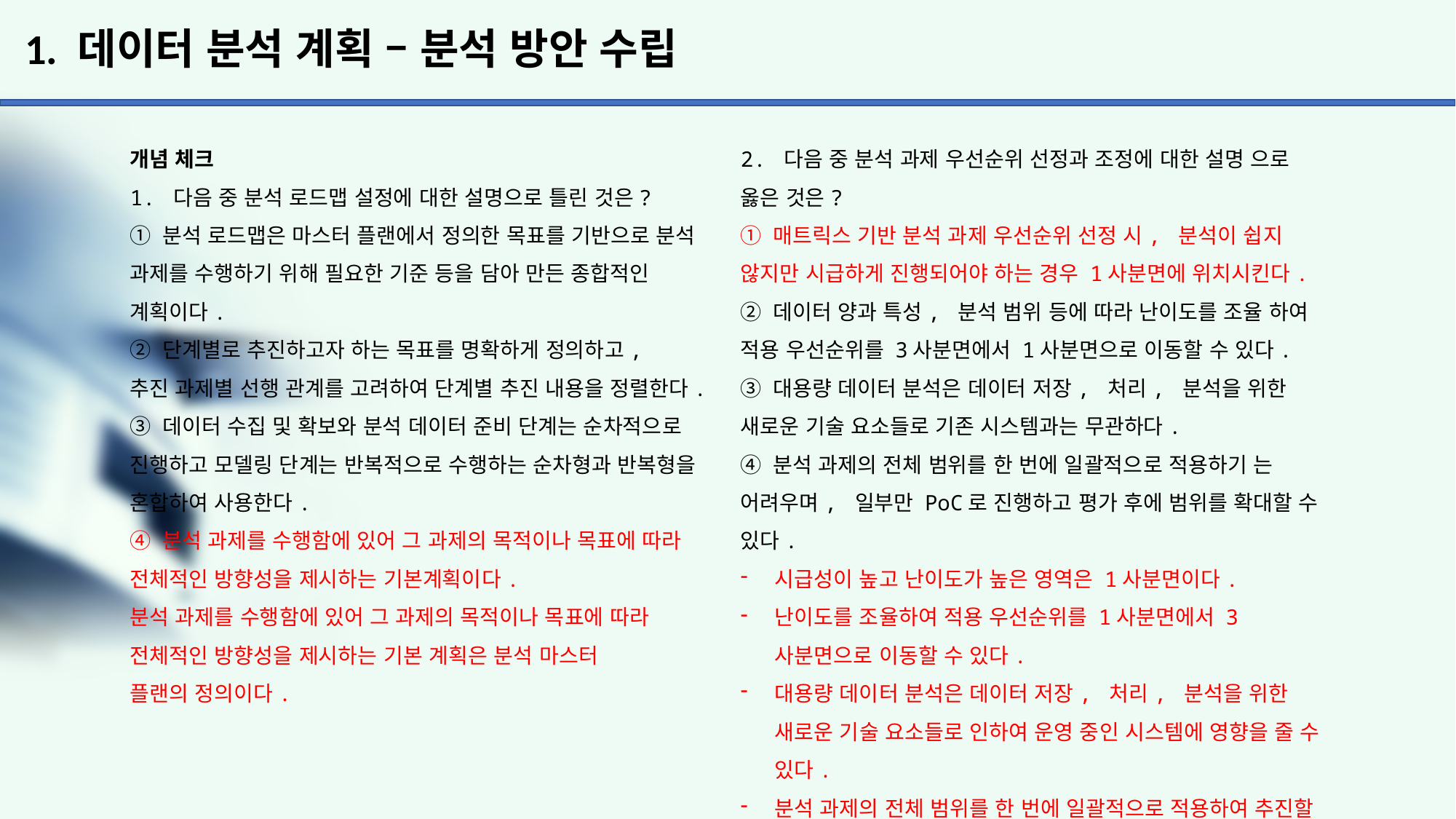

# 1. 데이터 분석 계획 – 분석 방안 수립
개념 체크
1. 다음 중 분석 로드맵 설정에 대한 설명으로 틀린 것은?
① 분석 로드맵은 마스터 플랜에서 정의한 목표를 기반으로 분석 과제를 수행하기 위해 필요한 기준 등을 담아 만든 종합적인 계획이다.
② 단계별로 추진하고자 하는 목표를 명확하게 정의하고,   추진 과제별 선행 관계를 고려하여 단계별 추진 내용을 정렬한다.
③ 데이터 수집 및 확보와 분석 데이터 준비 단계는 순차적으로 진행하고 모델링 단계는 반복적으로 수행하는 순차형과 반복형을 혼합하여 사용한다.
④ 분석 과제를 수행함에 있어 그 과제의 목적이나 목표에 따라 전체적인 방향성을 제시하는 기본계획이다.
분석 과제를 수행함에 있어 그 과제의 목적이나 목표에 따라 전체적인 방향성을 제시하는 기본 계획은 분석 마스터
플랜의 정의이다.
2. 다음 중 분석 과제 우선순위 선정과 조정에 대한 설명 으로 옳은 것은?
① 매트릭스 기반 분석 과제 우선순위 선정 시, 분석이 쉽지 않지만 시급하게 진행되어야 하는 경우 1사분면에 위치시킨다.
② 데이터 양과 특성, 분석 범위 등에 따라 난이도를 조율 하여 적용 우선순위를 3사분면에서 1사분면으로 이동할 수 있다.
③ 대용량 데이터 분석은 데이터 저장, 처리, 분석을 위한 새로운 기술 요소들로 기존 시스템과는 무관하다.
④ 분석 과제의 전체 범위를 한 번에 일괄적으로 적용하기 는 어려우며, 일부만 PoC로 진행하고 평가 후에 범위를 확대할 수 있다.
시급성이 높고 난이도가 높은 영역은 1사분면이다.
난이도를 조율하여 적용 우선순위를 1사분면에서 3사분면으로 이동할 수 있다.
대용량 데이터 분석은 데이터 저장, 처리, 분석을 위한 새로운 기술 요소들로 인하여 운영 중인 시스템에 영향을 줄 수 있다.
분석 과제의 전체 범위를 한 번에 일괄적으로 적용하여 추진할 수도 있고, 분석 과제 중 일부만 PoC로 진행하고 평가 후에 범위를 확대할 수 있다.